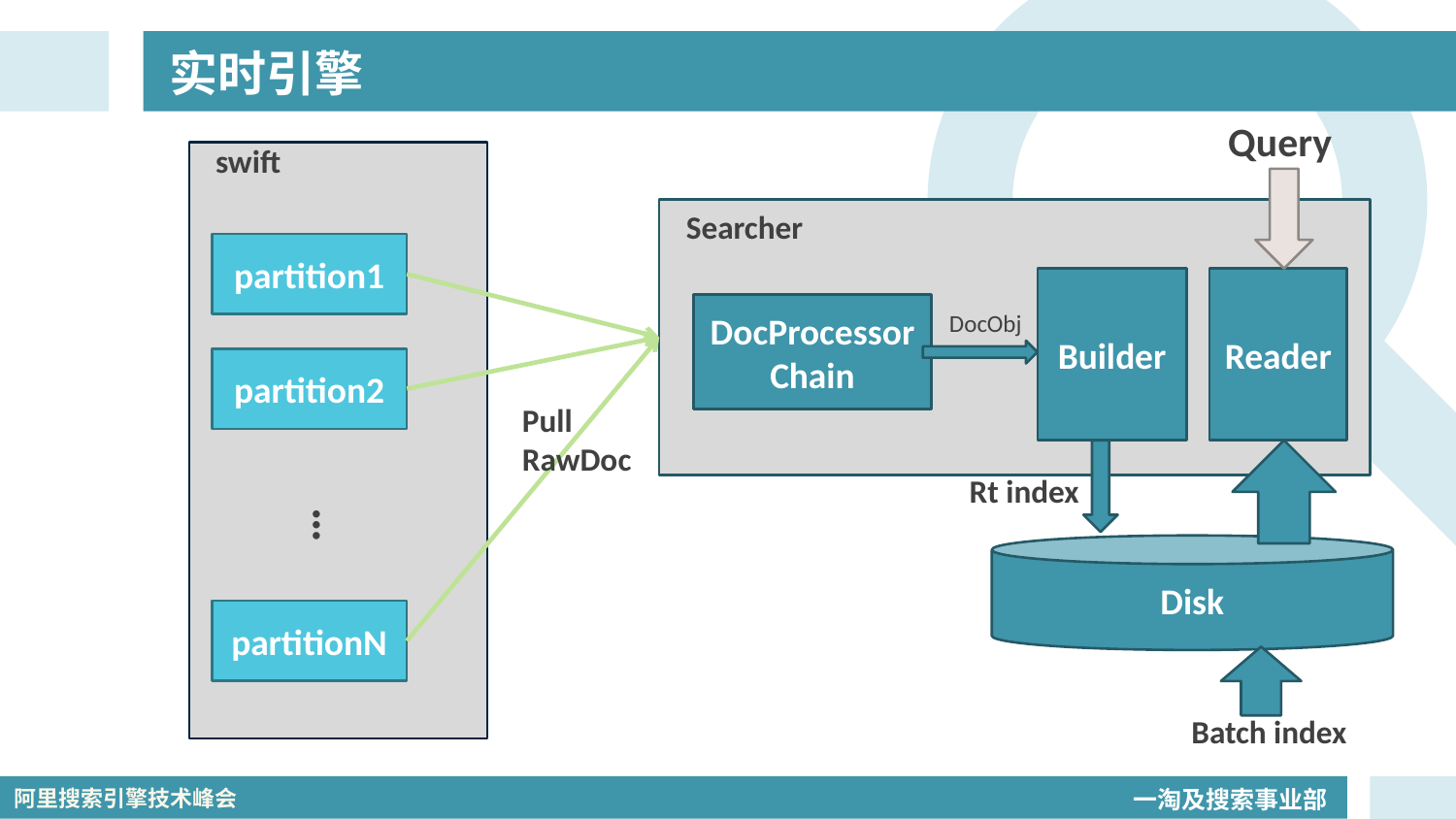

# 实时引擎
Query
swift

partition1
partition2
…
partitionN

Searcher
Builder
Reader
Pull
RawDoc
DocProcessor
Chain
DocObj

Rt index

Disk

Batch index